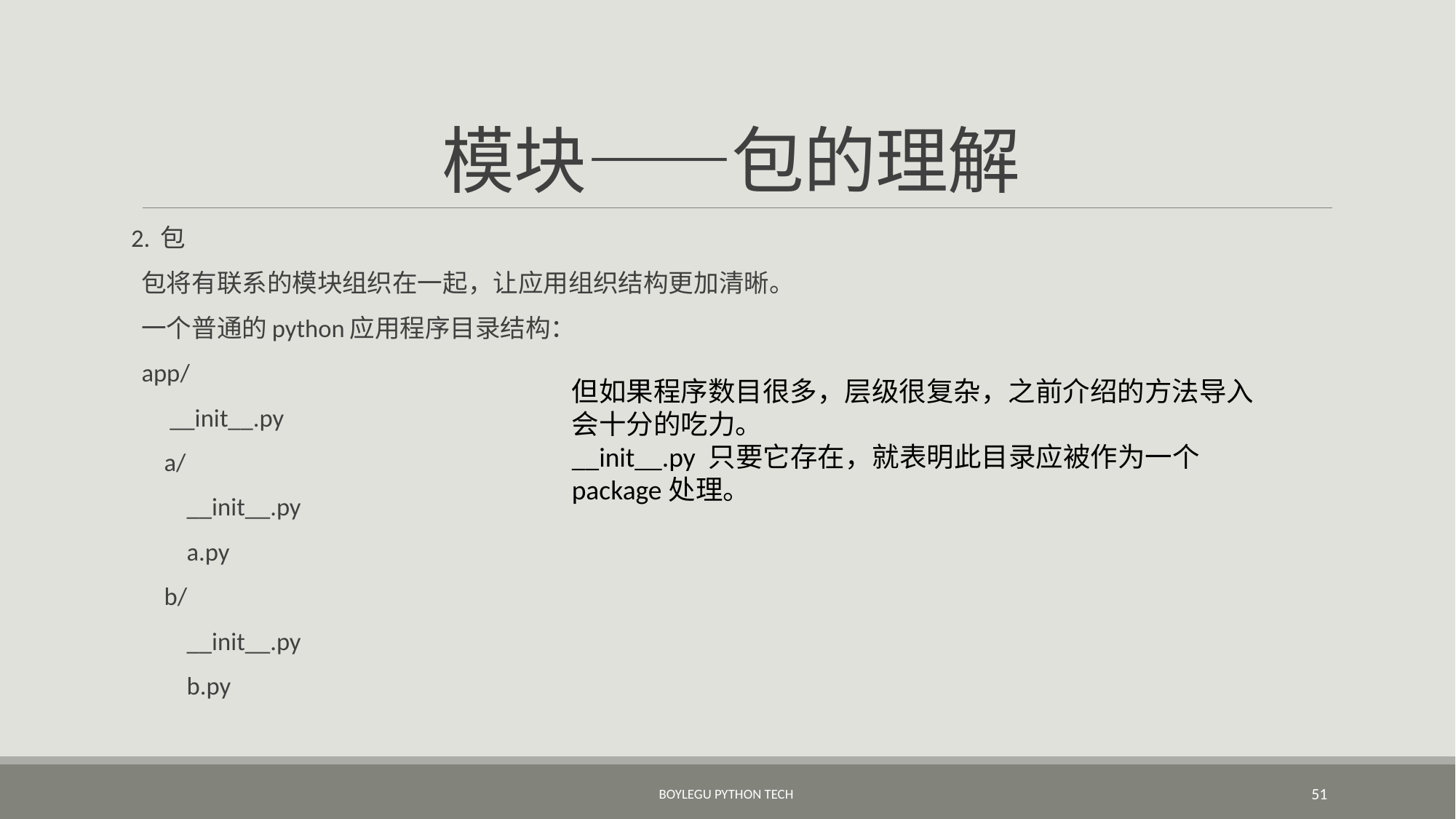

# 模块——包的理解
2. 包
包将有联系的模块组织在一起，让应用组织结构更加清晰。
一个普通的python应用程序目录结构：
app/
     __init__.py
    a/
        __init__.py
        a.py
    b/
        __init__.py
        b.py
但如果程序数目很多，层级很复杂，之前介绍的方法导入会十分的吃力。
__init__.py 只要它存在，就表明此目录应被作为一个package处理。
BoyleGu Python Tech
51